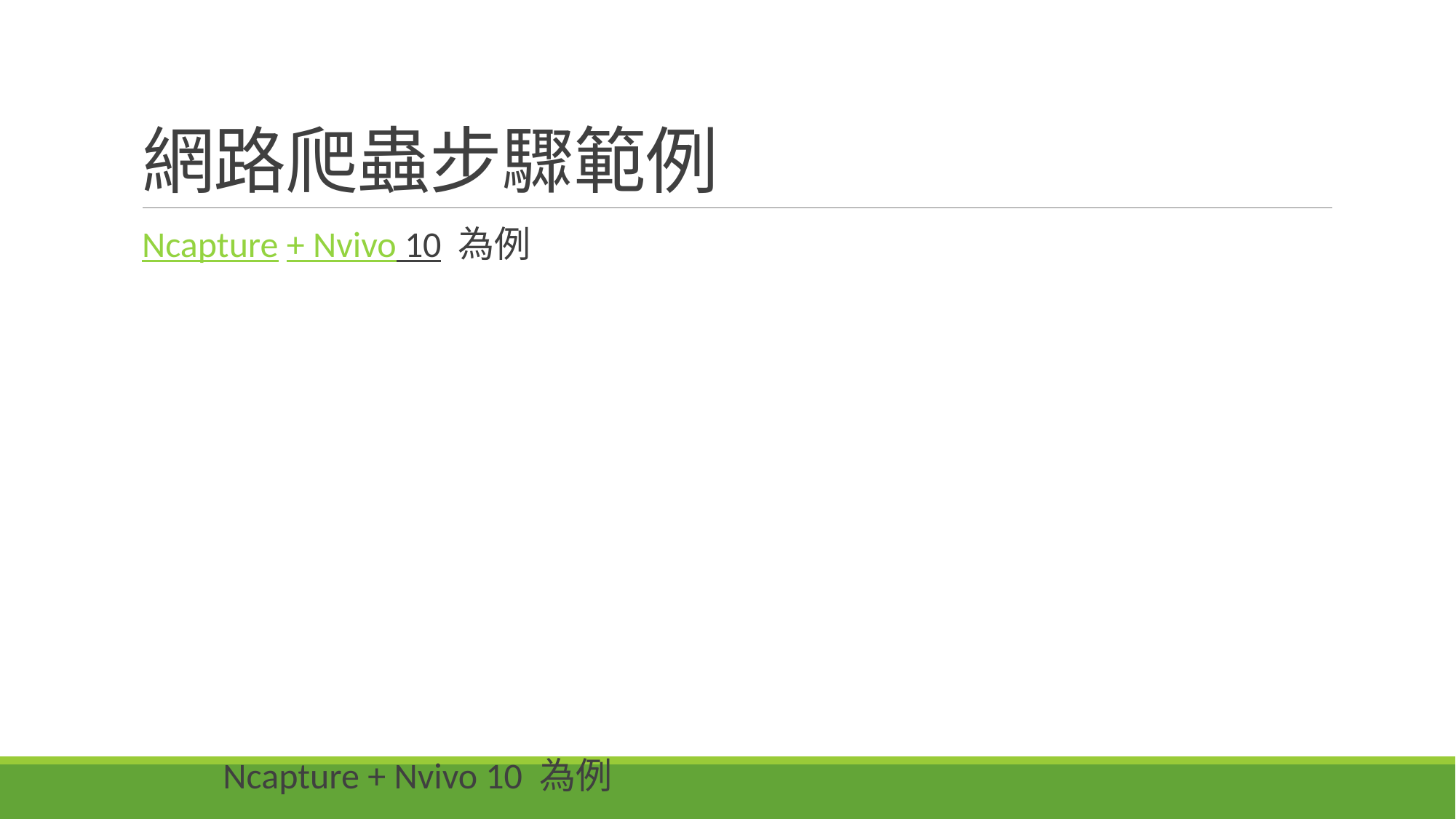

# 網路爬蟲步驟範例
Ncapture + Nvivo 10 為例
Ncapture + Nvivo 10 為例